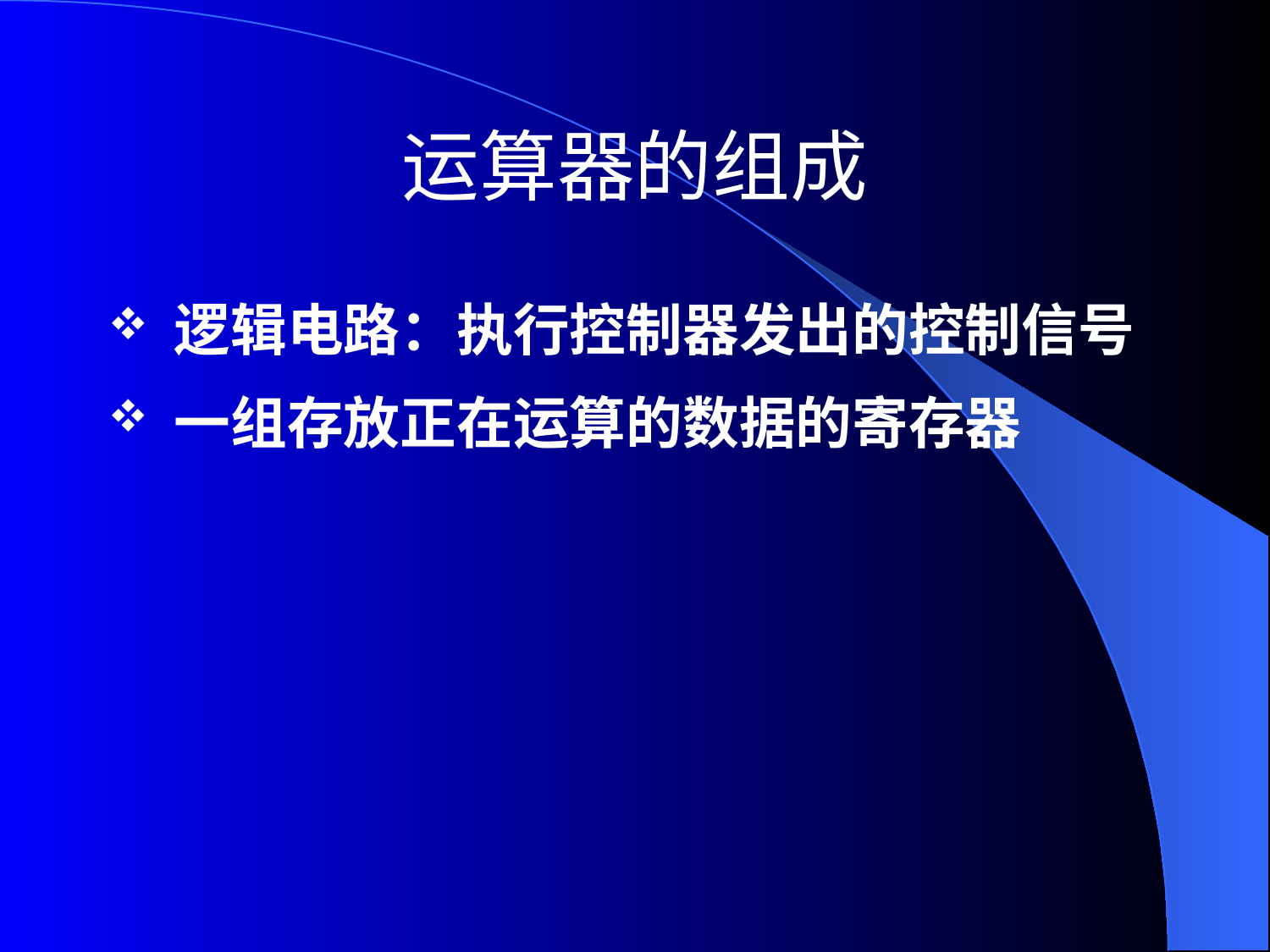

# 运算器的组成
逻辑电路：执行控制器发出的控制信号
一组存放正在运算的数据的寄存器